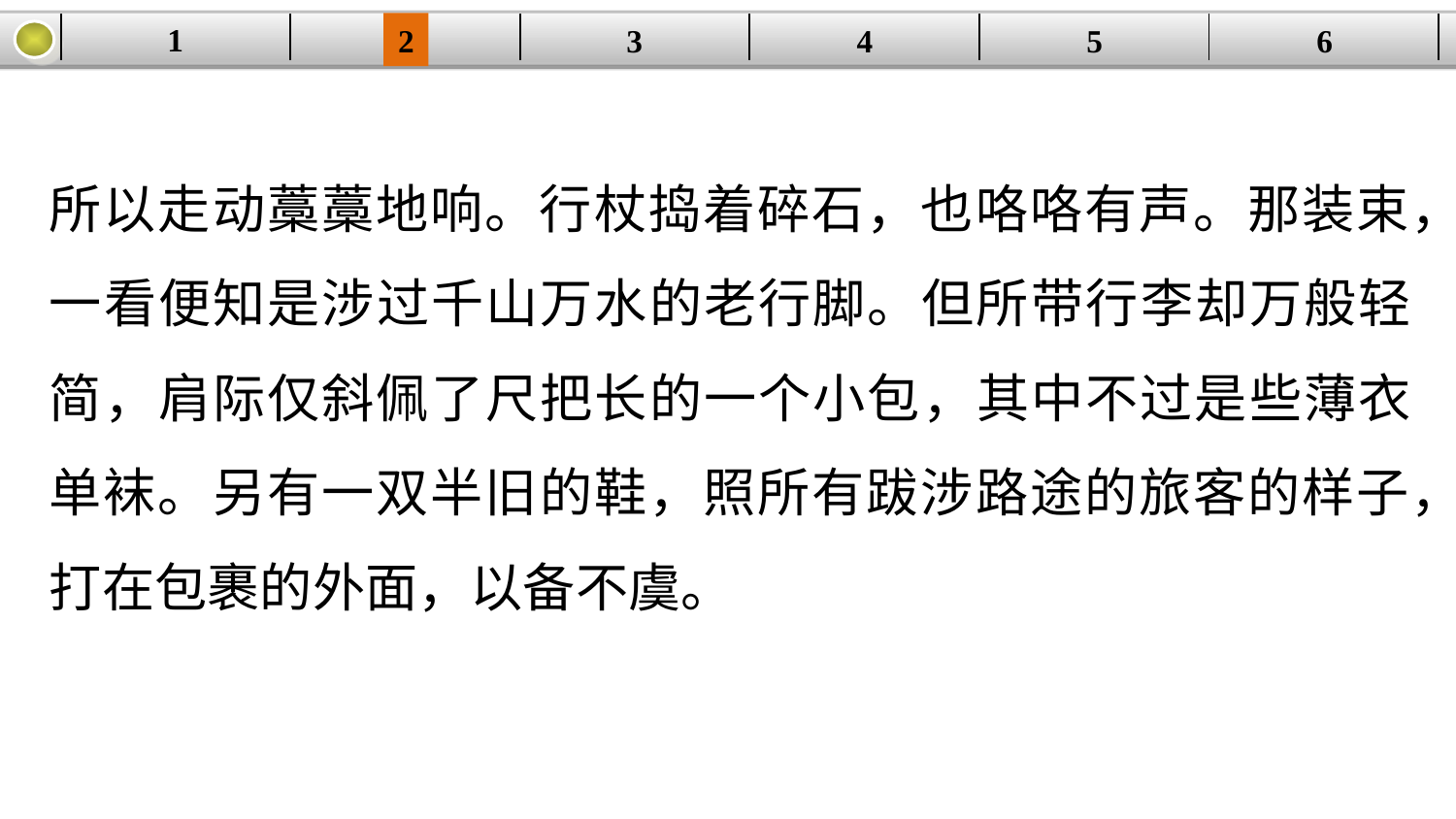

1
2
3
4
|  |  |  |  |  |  |
| --- | --- | --- | --- | --- | --- |
5
6

所以走动藁藁地响。行杖捣着碎石，也咯咯有声。那装束，一看便知是涉过千山万水的老行脚。但所带行李却万般轻简，肩际仅斜佩了尺把长的一个小包，其中不过是些薄衣单袜。另有一双半旧的鞋，照所有跋涉路途的旅客的样子，打在包裹的外面，以备不虞。